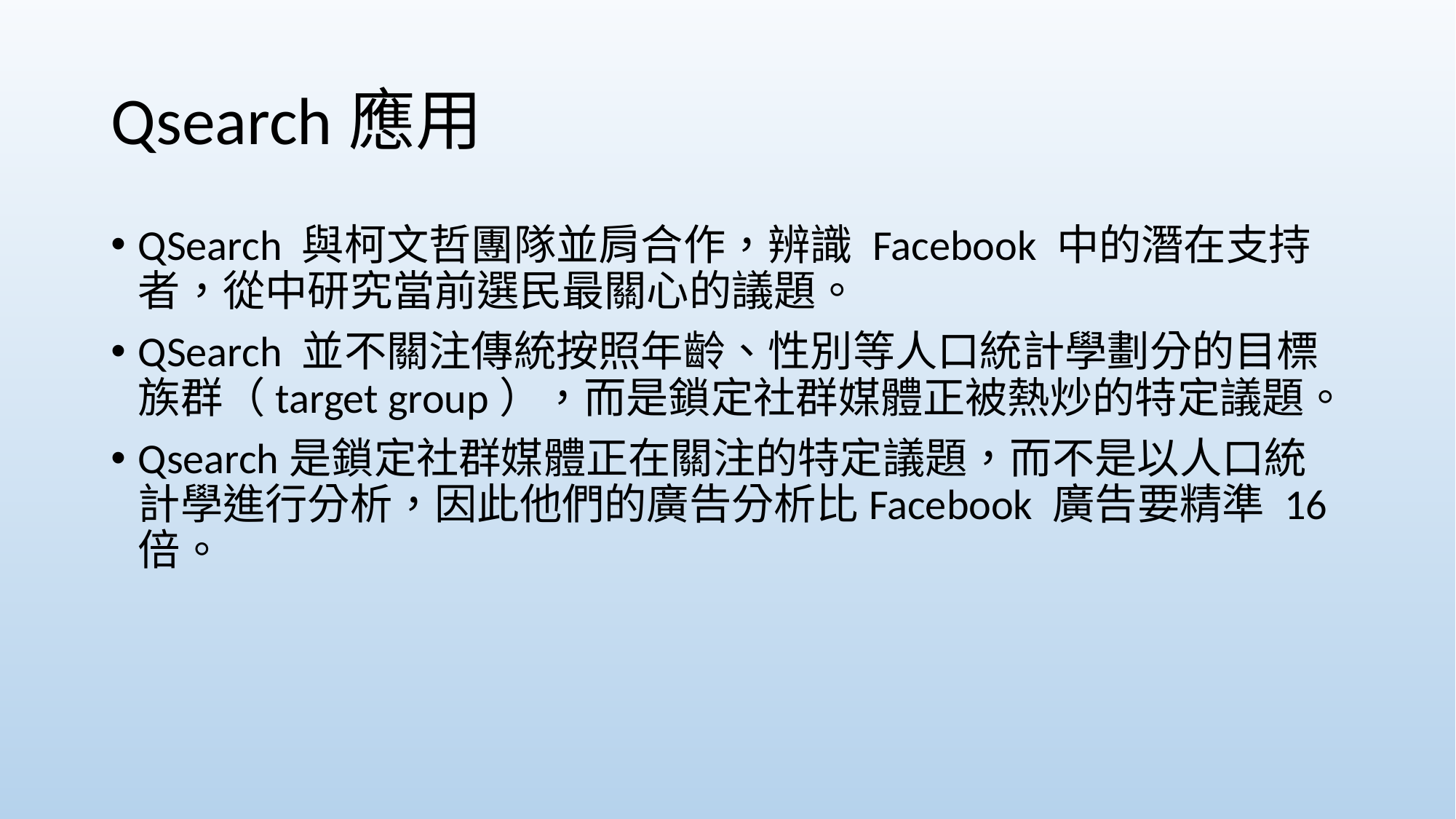

# Qsearch應用
QSearch 與柯文哲團隊並肩合作，辨識 Facebook 中的潛在支持者，從中研究當前選民最關心的議題。
QSearch 並不關注傳統按照年齡、性別等人口統計學劃分的目標族群（target group），而是鎖定社群媒體正被熱炒的特定議題。
Qsearch是鎖定社群媒體正在關注的特定議題，而不是以人口統計學進行分析，因此他們的廣告分析比Facebook 廣告要精準 16 倍。